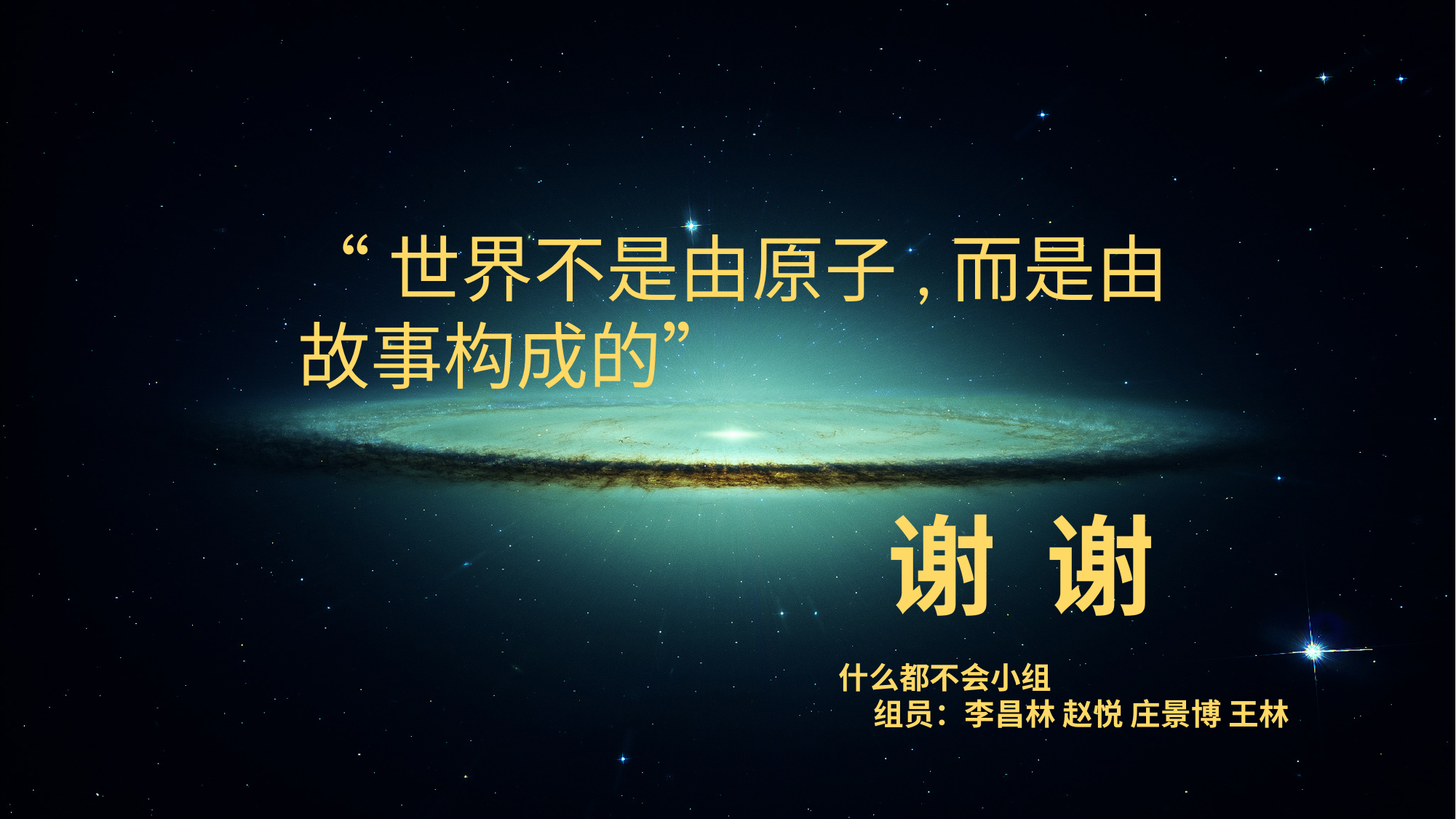

“世界不是由原子,而是由故事构成的”
  谢  谢
什么都不会小组
组员：李昌林 赵悦 庄景博 王林